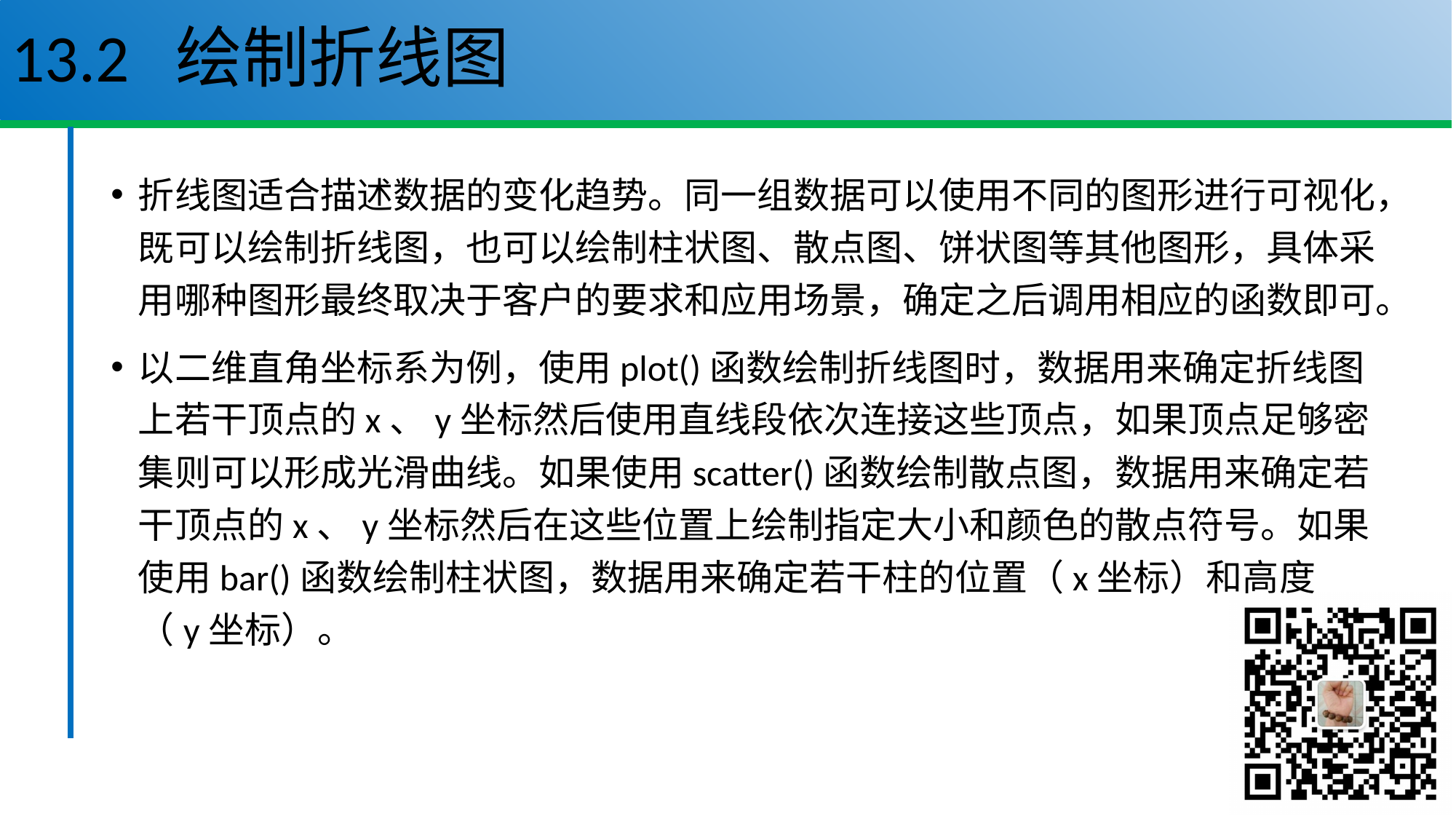

# 13.2  绘制折线图
折线图适合描述数据的变化趋势。同一组数据可以使用不同的图形进行可视化，既可以绘制折线图，也可以绘制柱状图、散点图、饼状图等其他图形，具体采用哪种图形最终取决于客户的要求和应用场景，确定之后调用相应的函数即可。
以二维直角坐标系为例，使用plot()函数绘制折线图时，数据用来确定折线图上若干顶点的x、y坐标然后使用直线段依次连接这些顶点，如果顶点足够密集则可以形成光滑曲线。如果使用scatter()函数绘制散点图，数据用来确定若干顶点的x、y坐标然后在这些位置上绘制指定大小和颜色的散点符号。如果使用bar()函数绘制柱状图，数据用来确定若干柱的位置（x坐标）和高度（y坐标）。
4